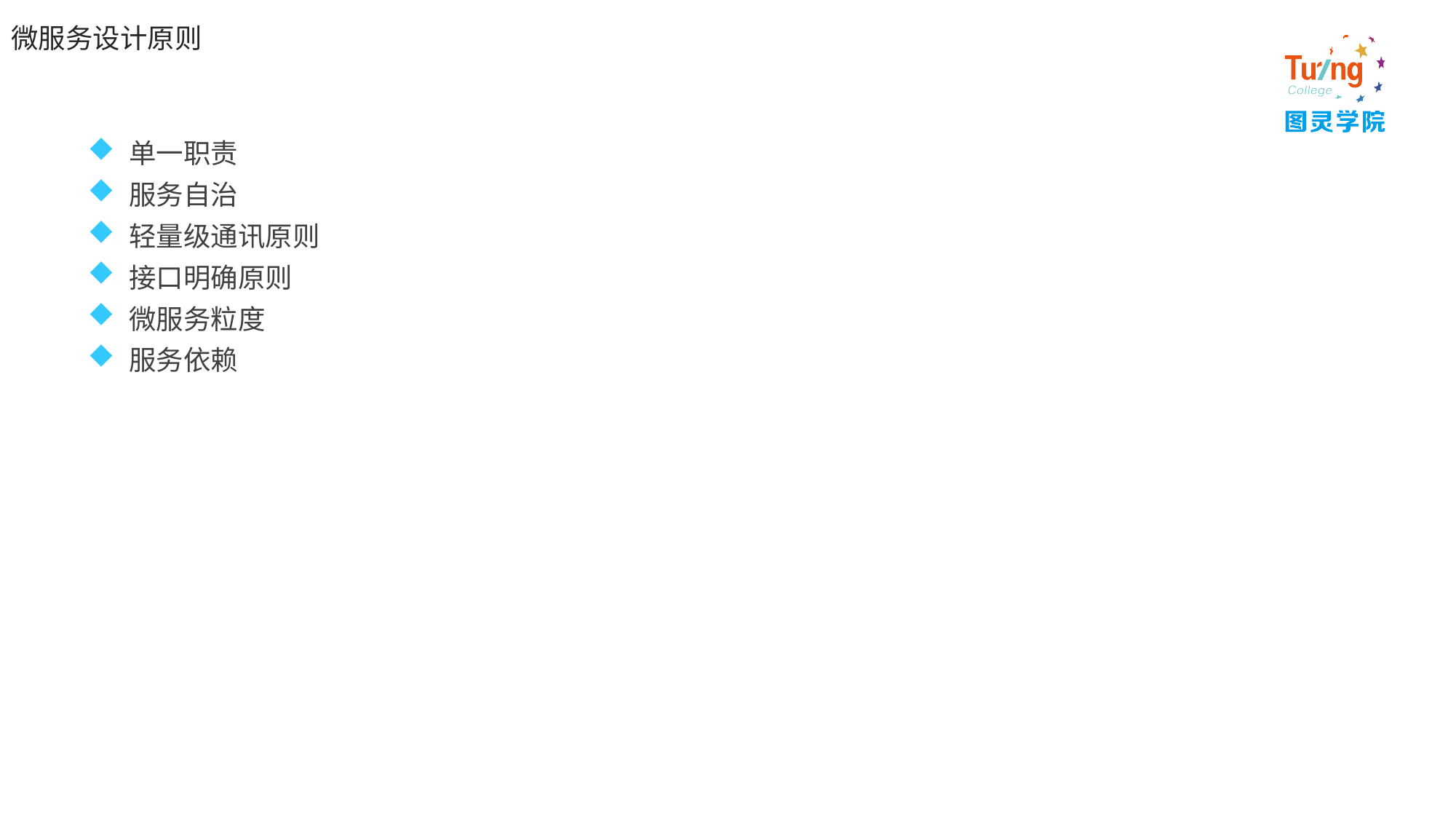

# 微服务设计原则
单一职责
服务自治
轻量级通讯原则
接口明确原则
微服务粒度
服务依赖